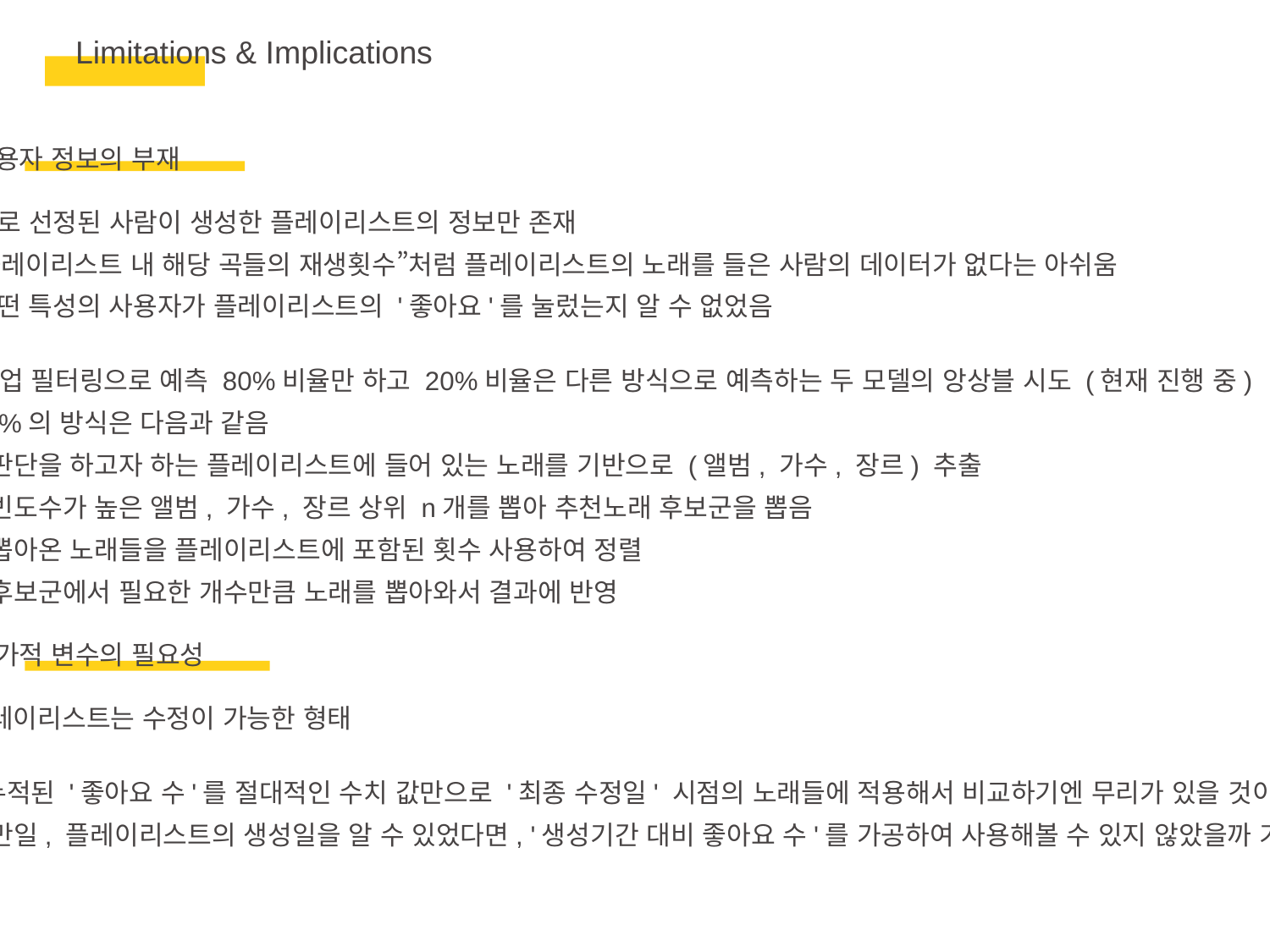

Limitations & Implications

1. 사용자 정보의 부재

  DJ로 선정된 사람이 생성한 플레이리스트의 정보만 존재

  “플레이리스트 내 해당 곡들의 재생횟수”처럼 플레이리스트의 노래를 들은 사람의 데이터가 없다는 아쉬움

-   어떤 특성의 사용자가 플레이리스트의 '좋아요'를 눌렀는지 알 수 없었음

→ 협업 필터링으로 예측 80%비율만 하고 20%비율은 다른 방식으로 예측하는 두 모델의 앙상블 시도 (현재 진행 중)

→ 20%의 방식은 다음과 같음

①   판단을 하고자 하는 플레이리스트에 들어 있는 노래를 기반으로 (앨범, 가수, 장르) 추출

②   빈도수가 높은 앨범, 가수, 장르 상위 n개를 뽑아 추천노래 후보군을 뽑음

③   뽑아온 노래들을 플레이리스트에 포함된 횟수 사용하여 정렬

④   후보군에서 필요한 개수만큼 노래를 뽑아와서 결과에 반영

2. 추가적 변수의 필요성

  플레이리스트는 수정이 가능한 형태

→  누적된 '좋아요 수'를 절대적인 수치 값만으로 '최종 수정일' 시점의 노래들에 적용해서 비교하기엔 무리가 있을 것이라 판단

→   만일, 플레이리스트의 생성일을 알 수 있었다면, '생성기간 대비 좋아요 수'를 가공하여 사용해볼 수 있지 않았을까 기대